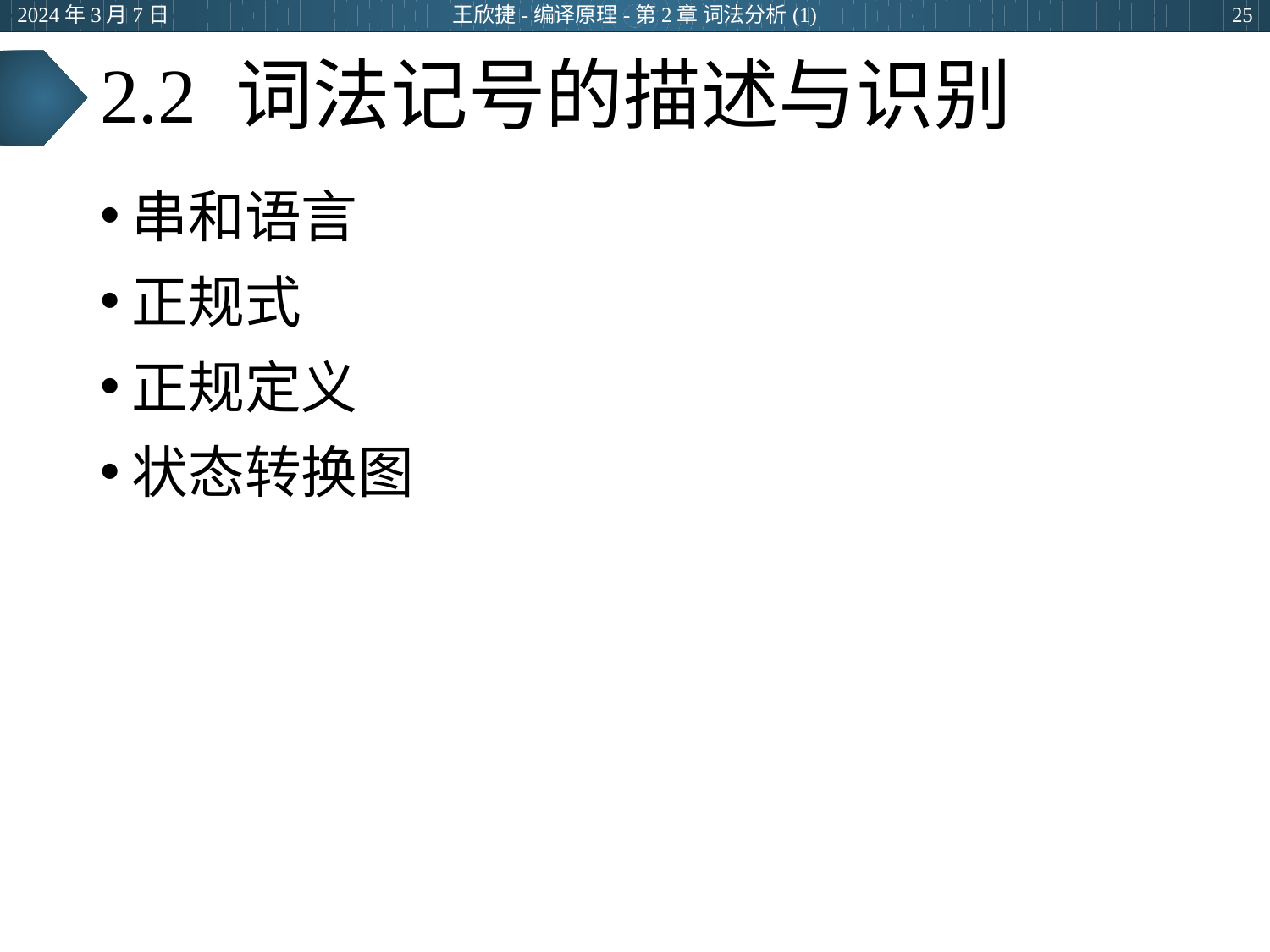

2024年3月7日
王欣捷-编译原理-第2章 词法分析(1)
25
# 2.2 词法记号的描述与识别
串和语言
正规式
正规定义
状态转换图